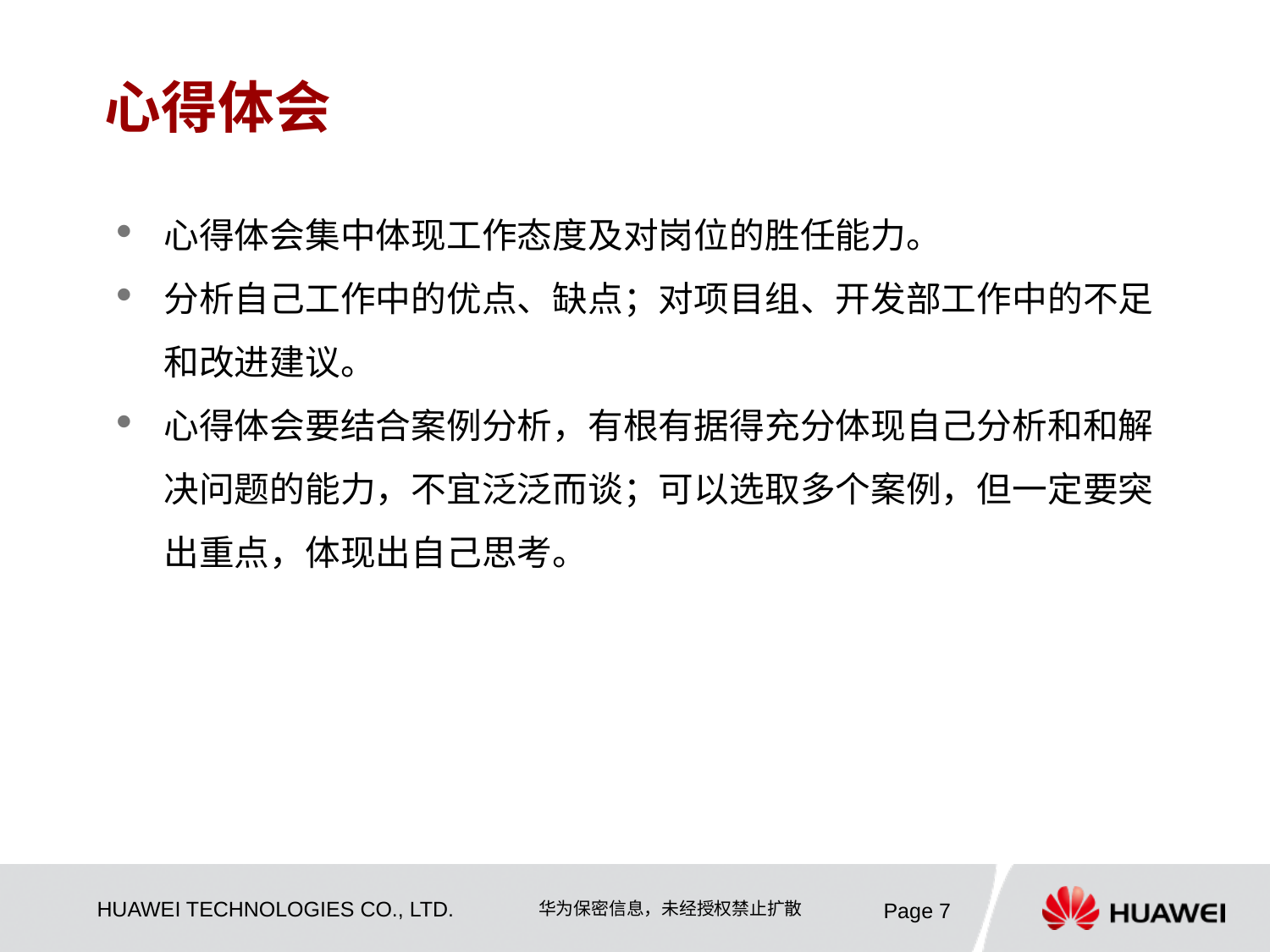

# 心得体会
心得体会集中体现工作态度及对岗位的胜任能力。
分析自己工作中的优点、缺点；对项目组、开发部工作中的不足和改进建议。
心得体会要结合案例分析，有根有据得充分体现自己分析和和解决问题的能力，不宜泛泛而谈；可以选取多个案例，但一定要突出重点，体现出自己思考。